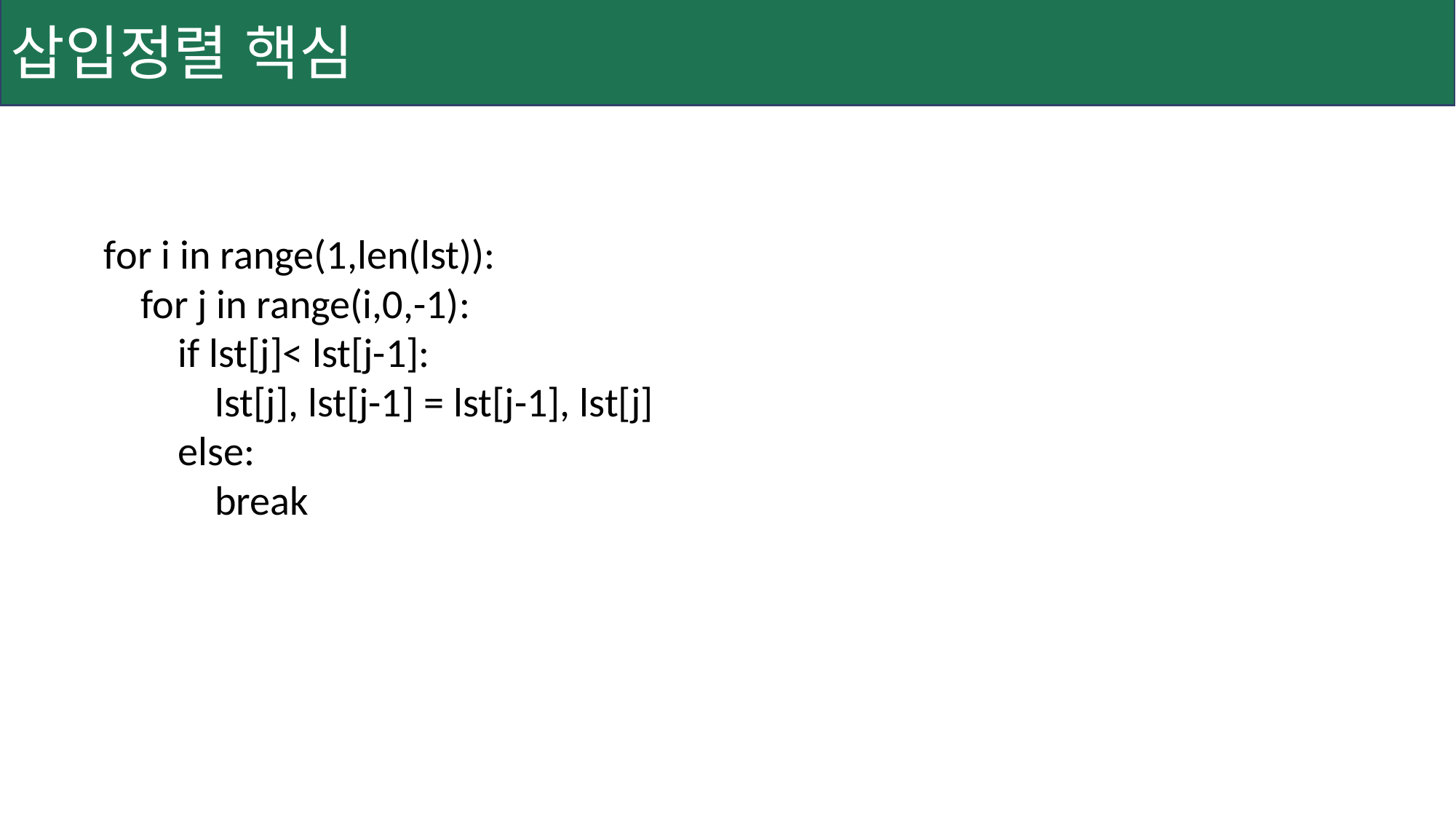

삽입정렬 핵심
for i in range(1,len(lst)):
    for j in range(i,0,-1):
        if lst[j]< lst[j-1]:
            lst[j], lst[j-1] = lst[j-1], lst[j]
        else:
            break